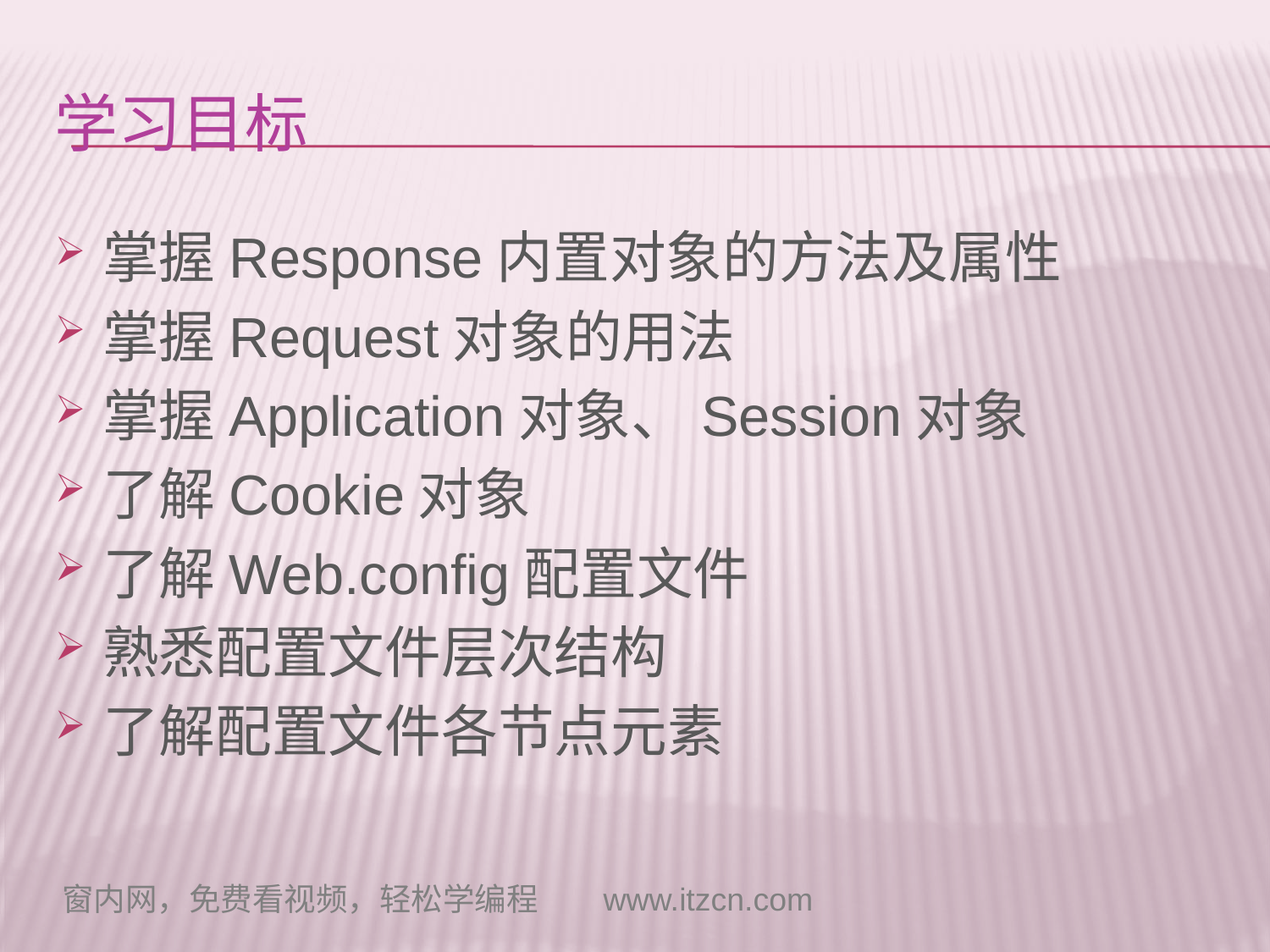

# 学习目标
掌握Response内置对象的方法及属性
掌握Request对象的用法
掌握Application对象、Session对象
了解Cookie对象
了解Web.config配置文件
熟悉配置文件层次结构
了解配置文件各节点元素